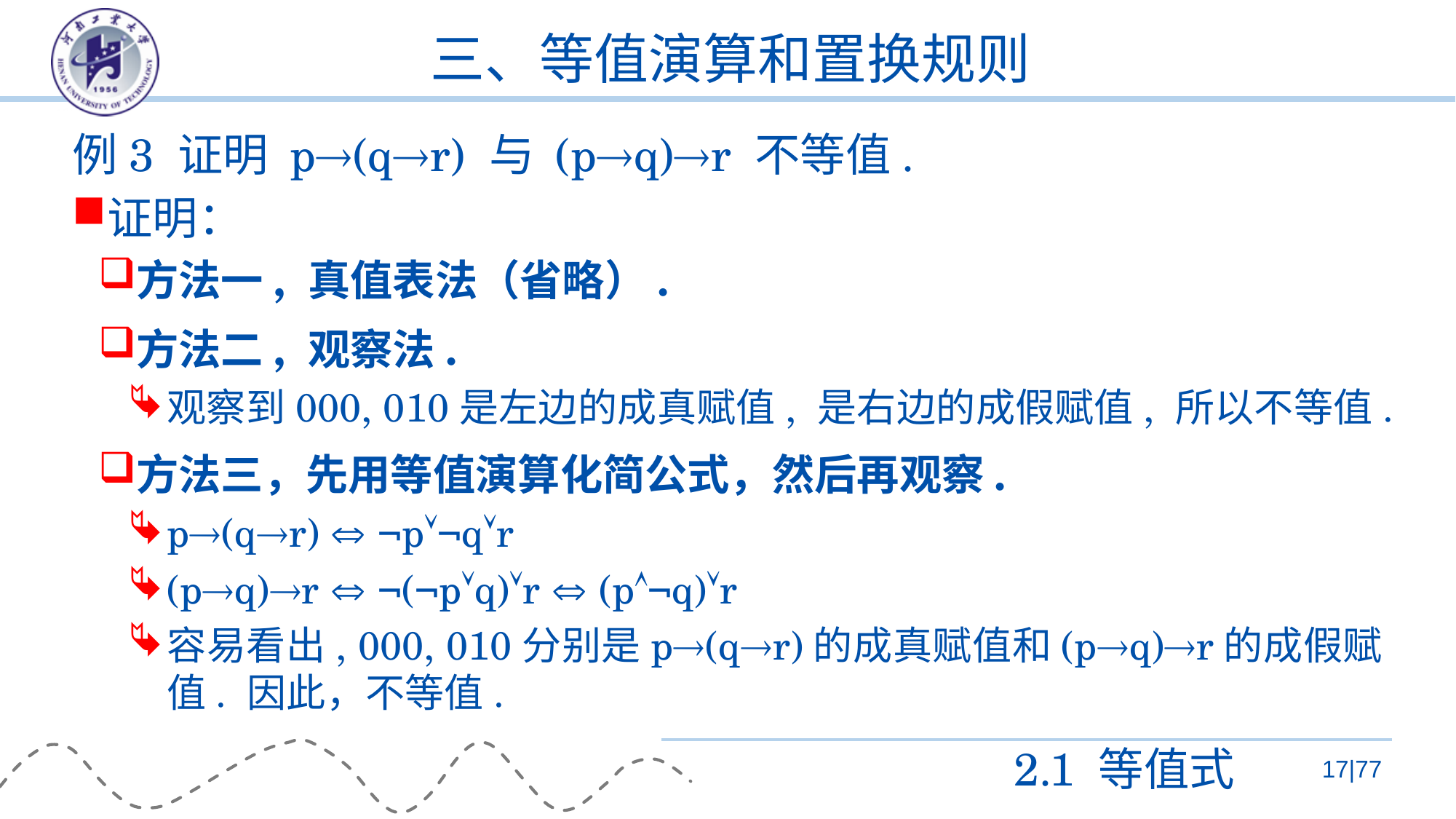

# 三、等值演算和置换规则
例3 证明 p→(q→r) 与 (p→q)→r 不等值.
证明：
方法一, 真值表法（省略）.
方法二, 观察法.
观察到000, 010是左边的成真赋值, 是右边的成假赋值, 所以不等值.
方法三，先用等值演算化简公式，然后再观察.
p→(q→r) ⇔ ¬p∨¬q∨r
(p→q)→r ⇔ ¬(¬p∨q)∨r ⇔ (p∧¬q)∨r
容易看出, 000, 010分别是p→(q→r)的成真赋值和(p→q)→r的成假赋值. 因此，不等值.
2.1 等值式
17|77